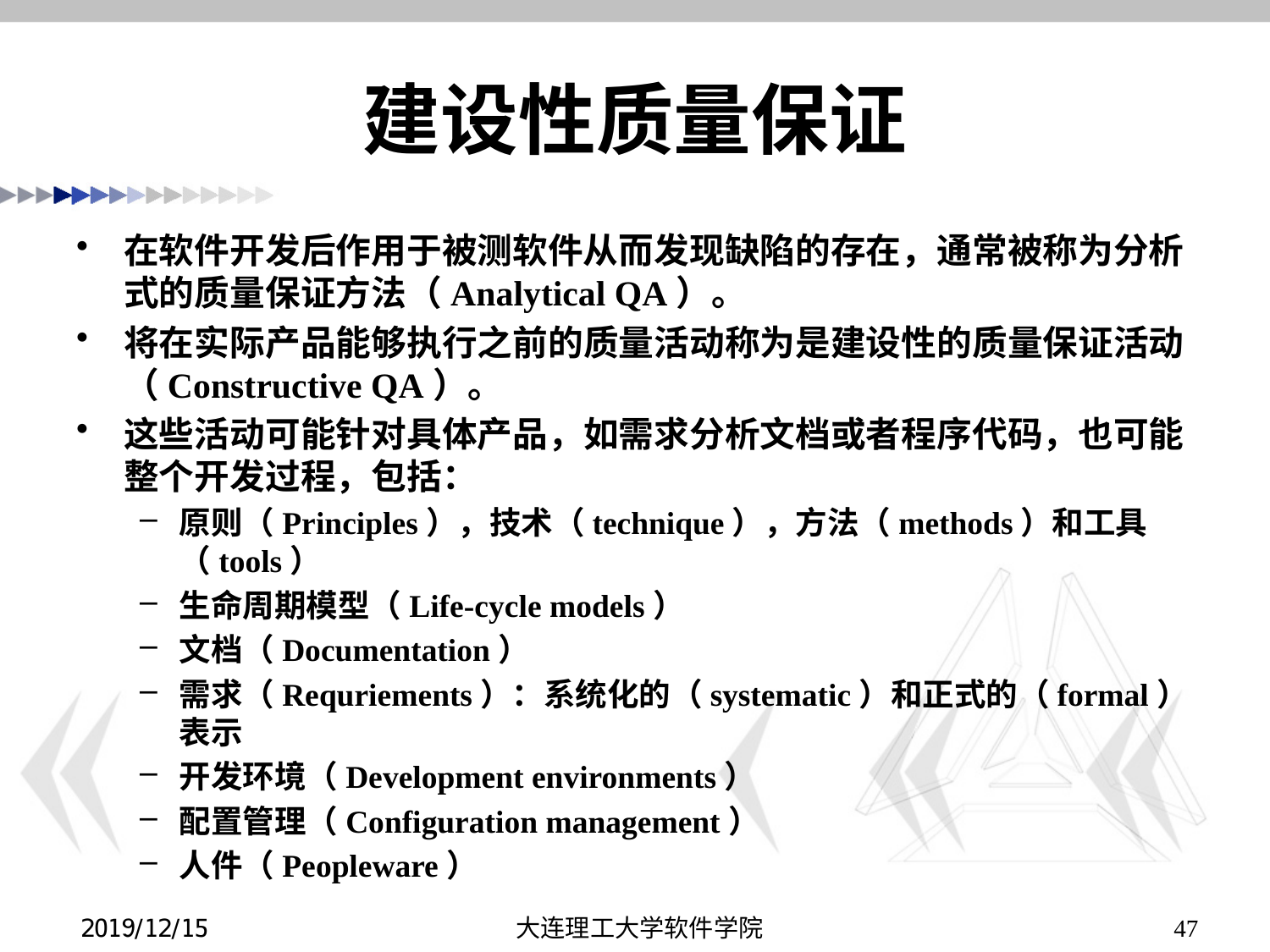

# 建设性质量保证
在软件开发后作用于被测软件从而发现缺陷的存在，通常被称为分析式的质量保证方法（Analytical QA）。
将在实际产品能够执行之前的质量活动称为是建设性的质量保证活动（Constructive QA）。
这些活动可能针对具体产品，如需求分析文档或者程序代码，也可能整个开发过程，包括：
原则（Principles），技术（technique），方法（methods）和工具（tools）
生命周期模型（Life-cycle models）
文档（Documentation）
需求（Requriements）：系统化的（systematic）和正式的（formal）表示
开发环境（Development environments）
配置管理（Configuration management）
人件（Peopleware）

2019/12/15
大连理工大学软件学院
47